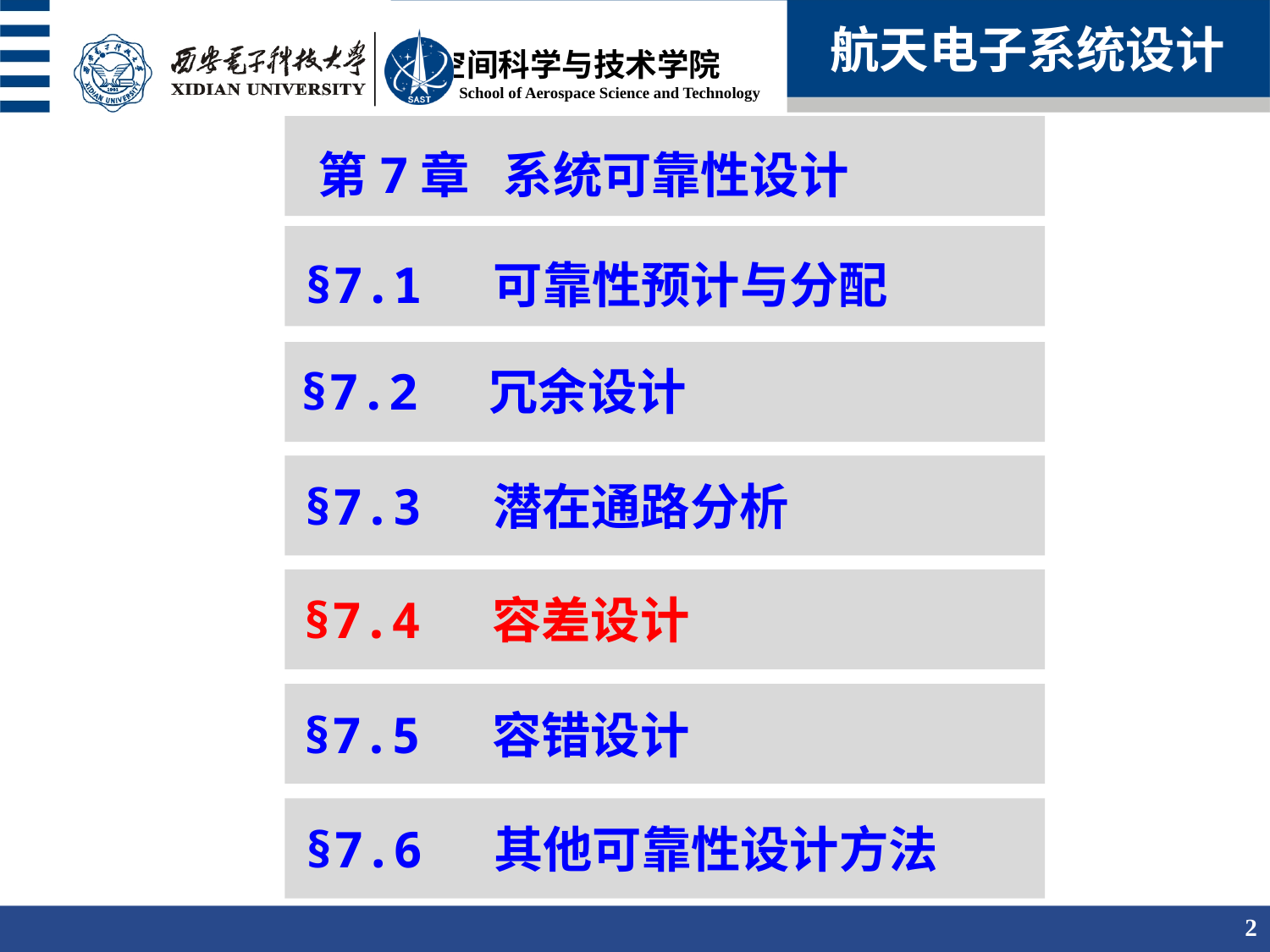

航天电子系统设计

第7章   系统可靠性设计

§7.1  可靠性预计与分配

§7.2  冗余设计

§7.3  潜在通路分析

§7.4  容差设计

§7.5  容错设计

§7.6  其他可靠性设计方法